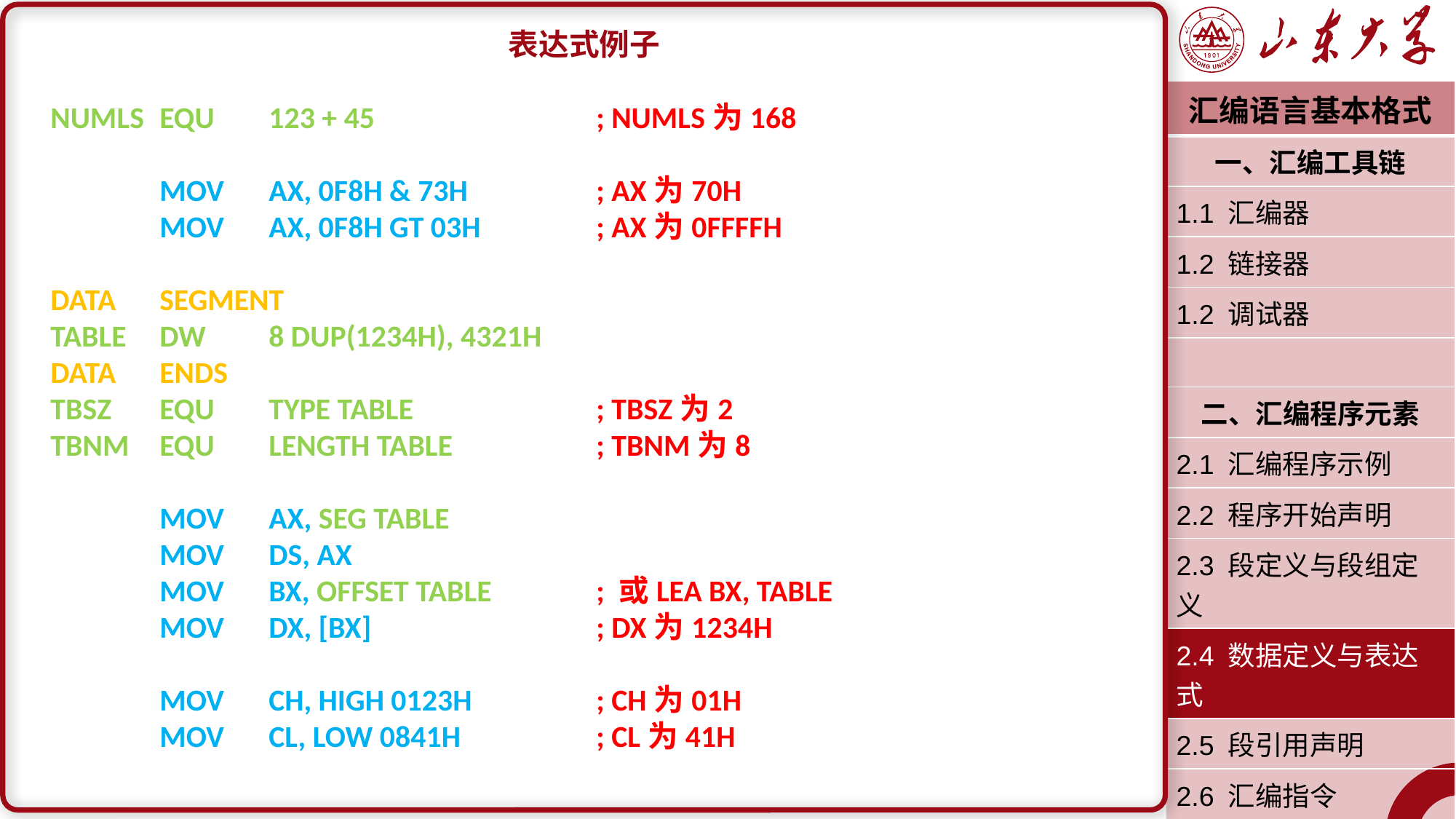

表达式例子

NUMLS	EQU	123 + 45			; NUMLS为168

	MOV	AX, 0F8H & 73H		; AX为70H
	MOV	AX, 0F8H GT 03H		; AX为0FFFFH

DATA 	SEGMENT
TABLE 	DW 	8 DUP(1234H), 4321H
DATA	ENDS
TBSZ	EQU	TYPE TABLE		; TBSZ为2
TBNM	EQU	LENGTH TABLE		; TBNM为8

	MOV	AX, SEG TABLE
	MOV	DS, AX
	MOV	BX, OFFSET TABLE	; 或LEA BX, TABLE
	MOV	DX, [BX]			; DX为1234H

	MOV 	CH, HIGH 0123H		; CH为01H
	MOV 	CL, LOW 0841H		; CL为41H

| 汇编语言基本格式 |
| --- |
| 一、汇编工具链 |
| 1.1 汇编器 |
| 1.2 链接器 |
| 1.2 调试器 |
|  |
| 二、汇编程序元素 |
| 2.1 汇编程序示例 |
| 2.2 程序开始声明 |
| 2.3 段定义与段组定义 |
| 2.4 数据定义与表达式 |
| 2.5 段引用声明 |
| 2.6 汇编指令 |
| 2.7 程序结束声明 |
| 潘润宇 2022.09 |